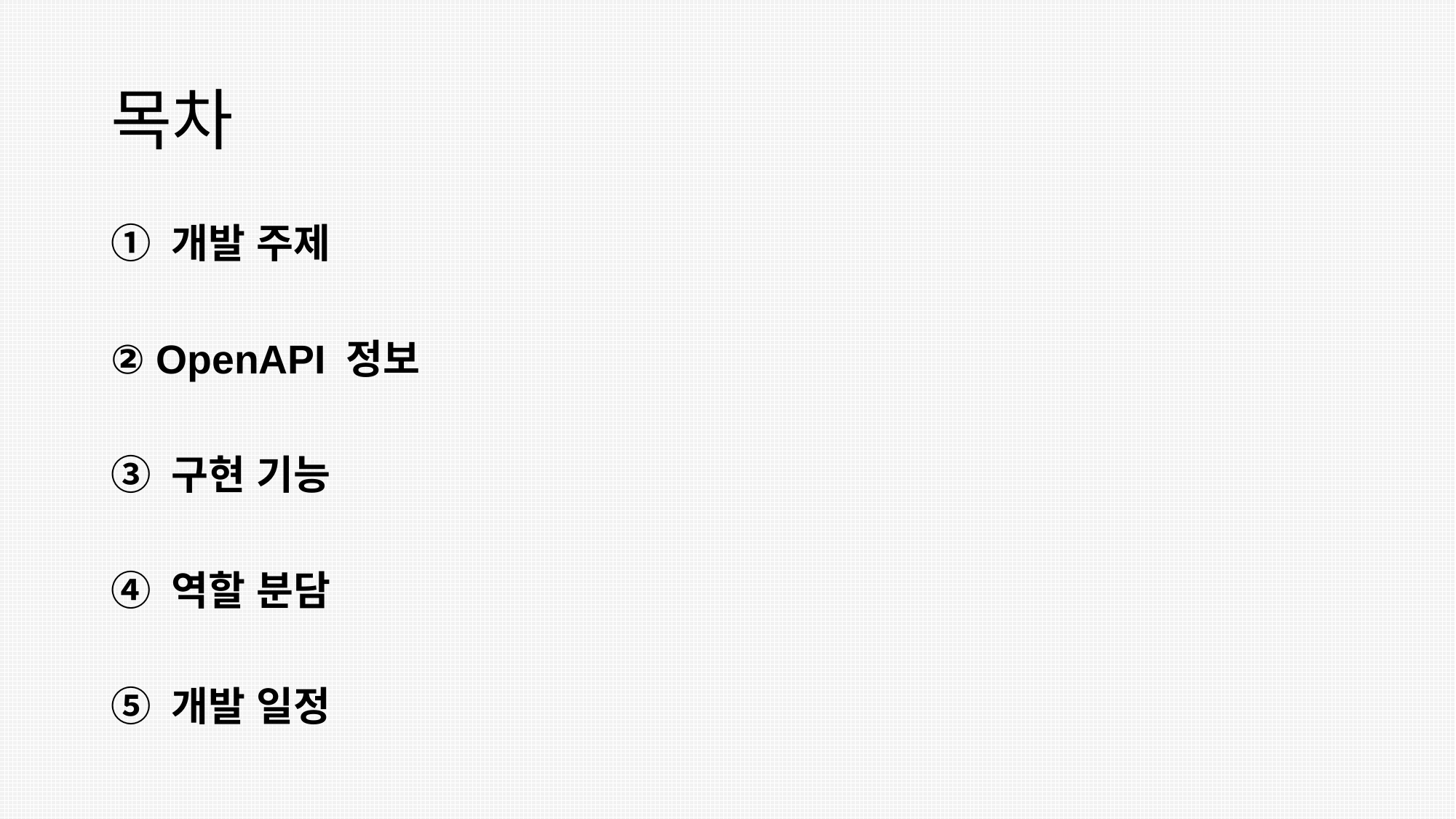

# 목차
① 개발 주제

② OpenAPI 정보

③ 구현 기능

④ 역할 분담

⑤ 개발 일정